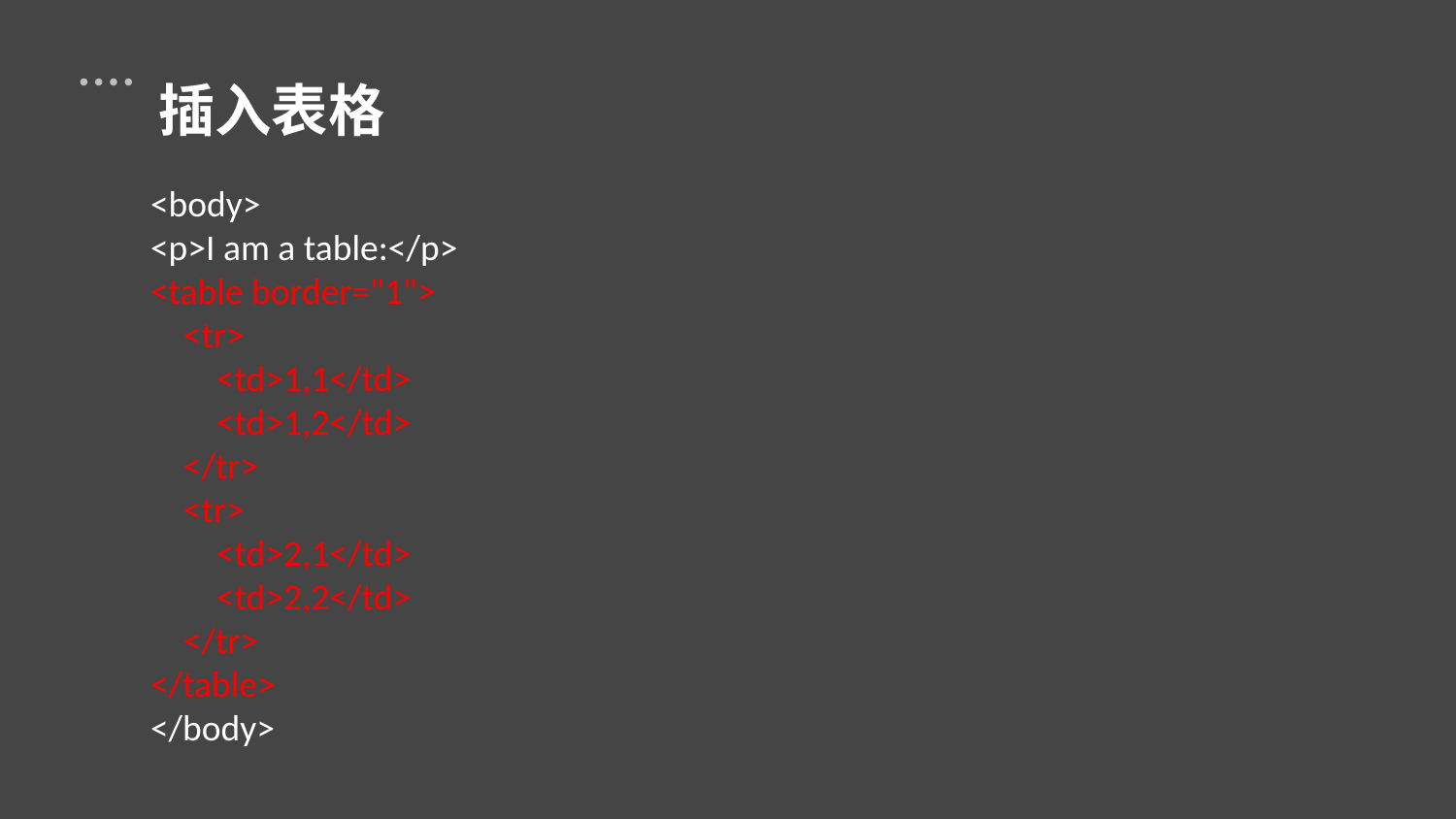

插入表格
<body>
<p>I am a table:</p>
<table border="1">
    <tr>
        <td>1,1</td>
        <td>1,2</td>
    </tr>
    <tr>
        <td>2,1</td>
        <td>2,2</td>
    </tr>
</table>
</body>